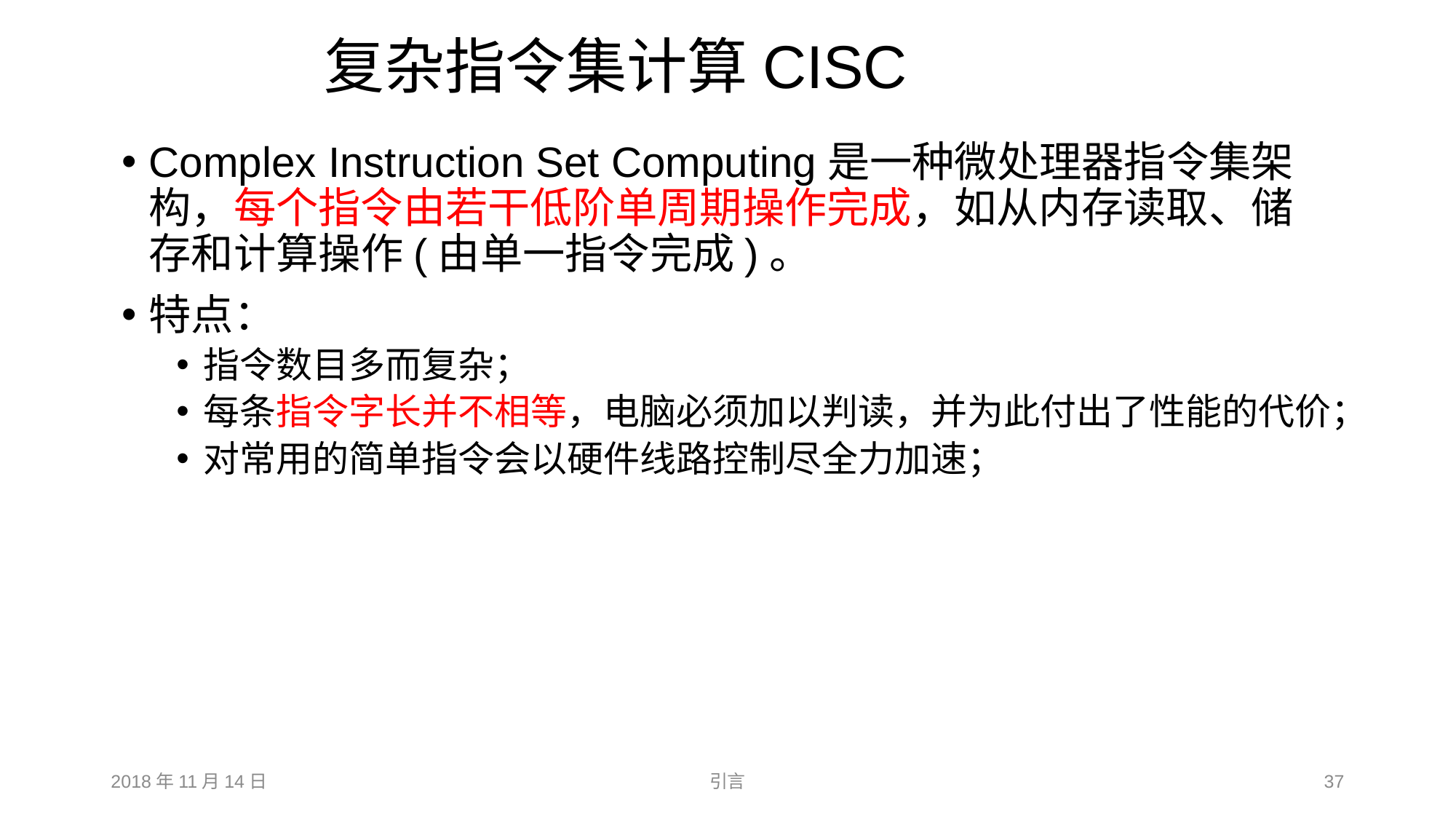

# 复杂指令集计算CISC
Complex Instruction Set Computing是一种微处理器指令集架构，每个指令由若干低阶单周期操作完成，如从内存读取、储存和计算操作(由单一指令完成)。
特点：
指令数目多而复杂；
每条指令字长并不相等，电脑必须加以判读，并为此付出了性能的代价；
对常用的简单指令会以硬件线路控制尽全力加速；
2018年11月14日
引言
37